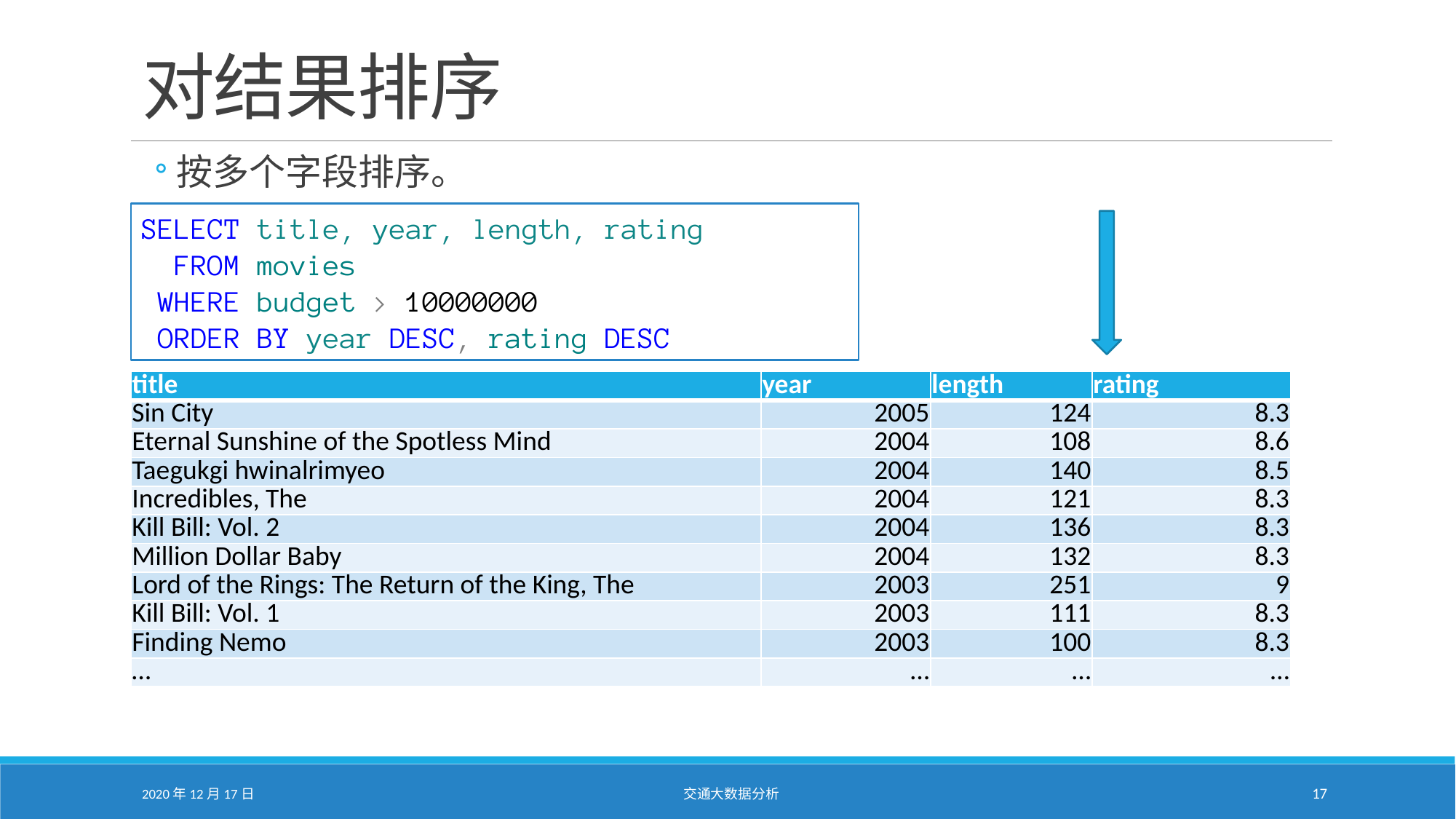

# 对结果排序
按多个字段排序。
SELECT title, year, length, rating
  FROM movies
 WHERE budget > 10000000
 ORDER BY year DESC, rating DESC

| title | year | length | rating |
| --- | --- | --- | --- |
| Sin City | 2005 | 124 | 8.3 |
| Eternal Sunshine of the Spotless Mind | 2004 | 108 | 8.6 |
| Taegukgi hwinalrimyeo | 2004 | 140 | 8.5 |
| Incredibles, The | 2004 | 121 | 8.3 |
| Kill Bill: Vol. 2 | 2004 | 136 | 8.3 |
| Million Dollar Baby | 2004 | 132 | 8.3 |
| Lord of the Rings: The Return of the King, The | 2003 | 251 | 9 |
| Kill Bill: Vol. 1 | 2003 | 111 | 8.3 |
| Finding Nemo | 2003 | 100 | 8.3 |
| … | … | … | … |
2020年12月17日
交通大数据分析
17